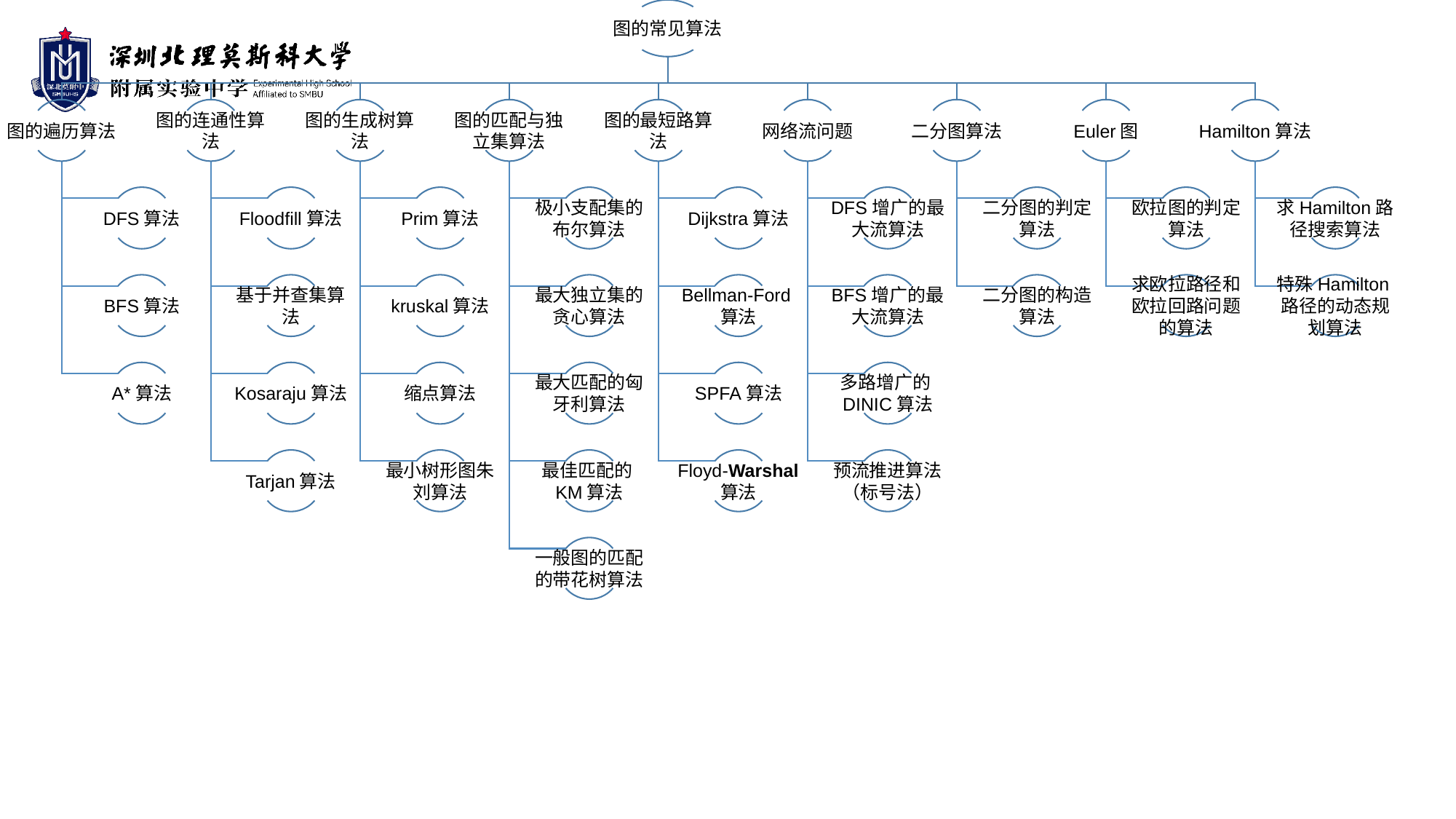

图的常见算法
图的遍历算法
DFS算法
BFS算法
A*算法
图的连通性算法
Floodfill算法
基于并查集算法
Kosaraju算法
Tarjan算法
图的生成树算法
Prim算法
kruskal算法
缩点算法
最小树形图朱刘算法
图的匹配与独立集算法
极小支配集的布尔算法
最大独立集的贪心算法
最大匹配的匈牙利算法
最佳匹配的KM算法
一般图的匹配的带花树算法
图的最短路算法
Dijkstra算法
Bellman-Ford算法
SPFA算法
Floyd-Warshal算法
网络流问题
DFS增广的最大流算法
BFS增广的最大流算法
多路增广的DINIC算法
预流推进算法（标号法）
二分图算法
二分图的判定算法
二分图的构造算法
Euler图
欧拉图的判定算法
求欧拉路径和欧拉回路问题的算法
Hamilton算法
求Hamilton路径搜索算法
特殊Hamilton路径的动态规划算法